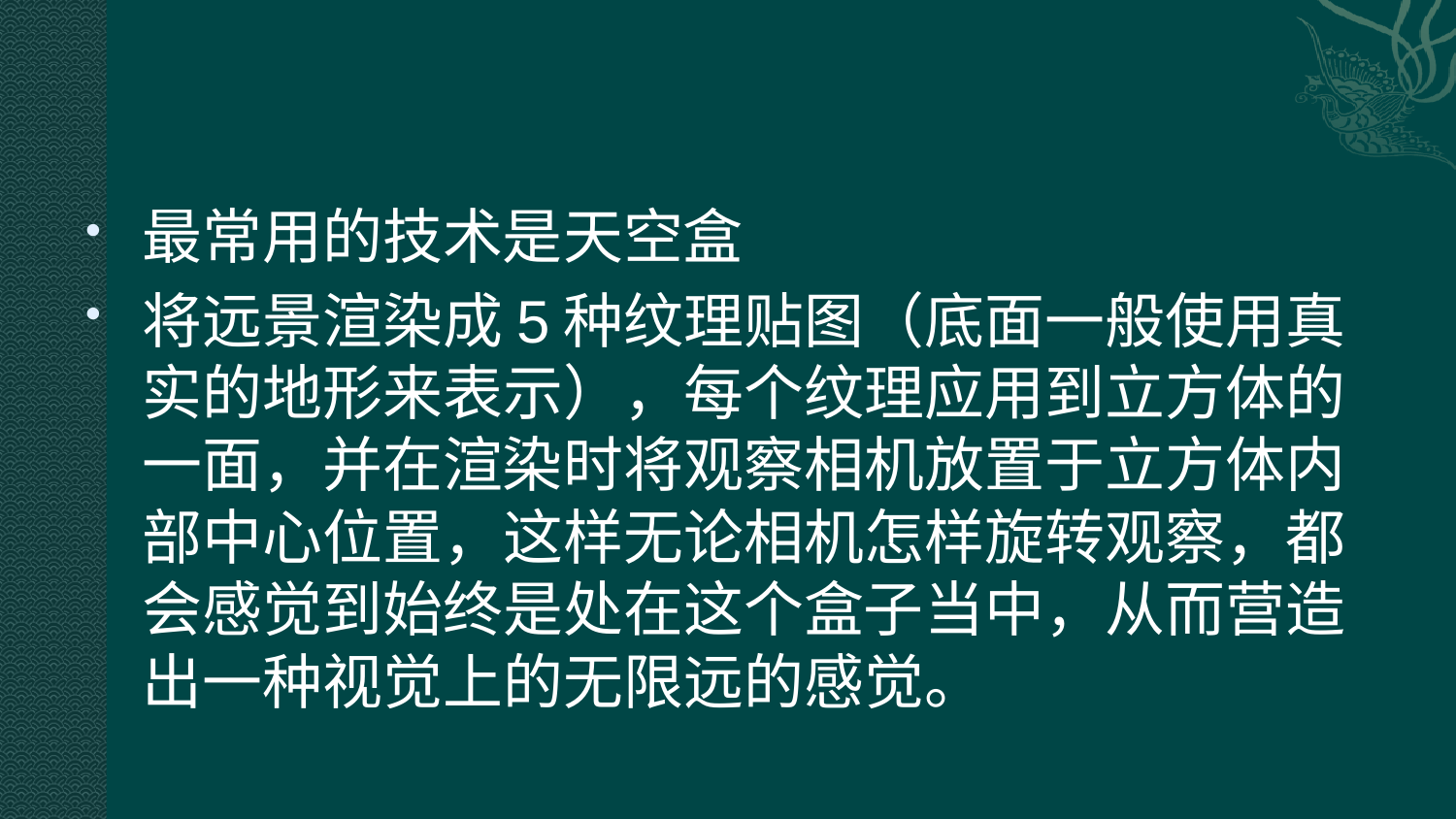

#
最常用的技术是天空盒
将远景渲染成5种纹理贴图（底面一般使用真实的地形来表示），每个纹理应用到立方体的一面，并在渲染时将观察相机放置于立方体内部中心位置，这样无论相机怎样旋转观察，都会感觉到始终是处在这个盒子当中，从而营造出一种视觉上的无限远的感觉。